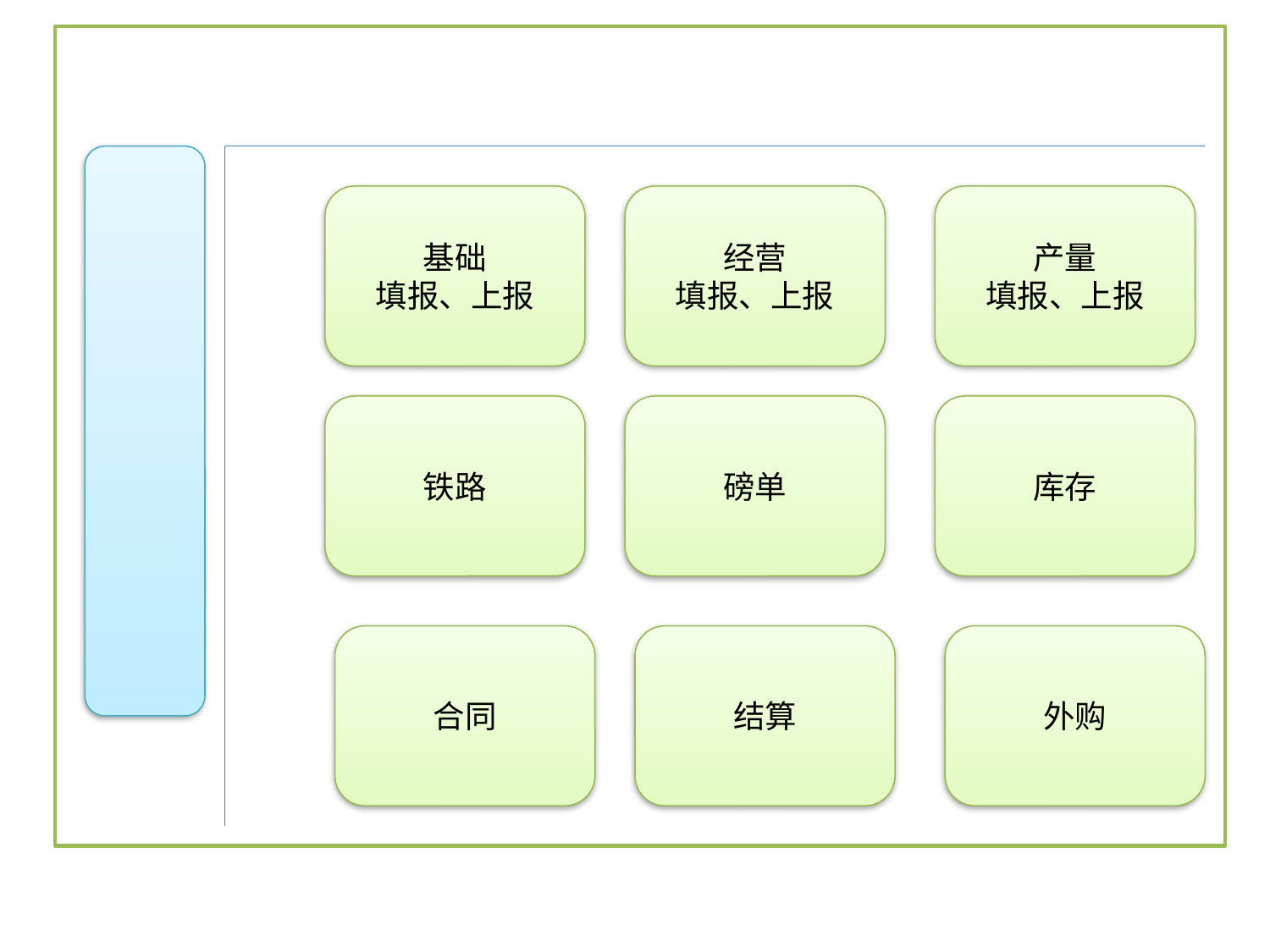

基础
填报、上报
经营
填报、上报
产量
填报、上报
铁路
磅单
库存
合同
结算
外购